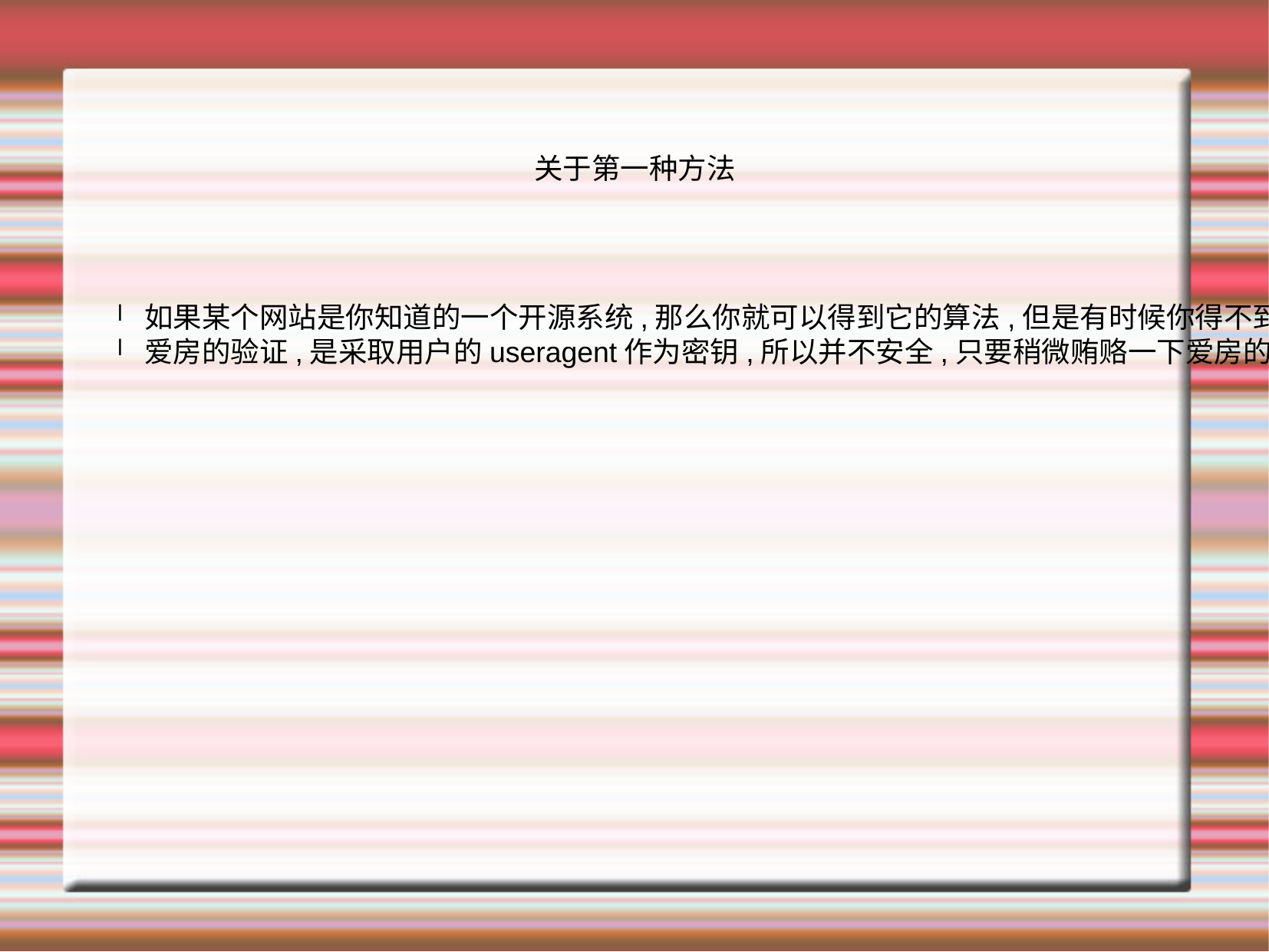

关于第一种方法

如果某个网站是你知道的一个开源系统,那么你就可以得到它的算法,但是有时候你得不到那个密钥,所以如果某个开源系统,没有能让站长自定义密钥的功能的话(比如设置成一个固定值),就比较危险!
爱房的验证,是采取用户的useragent作为密钥,所以并不安全,只要稍微贿赂一下爱房的员工,即可得到那个算法